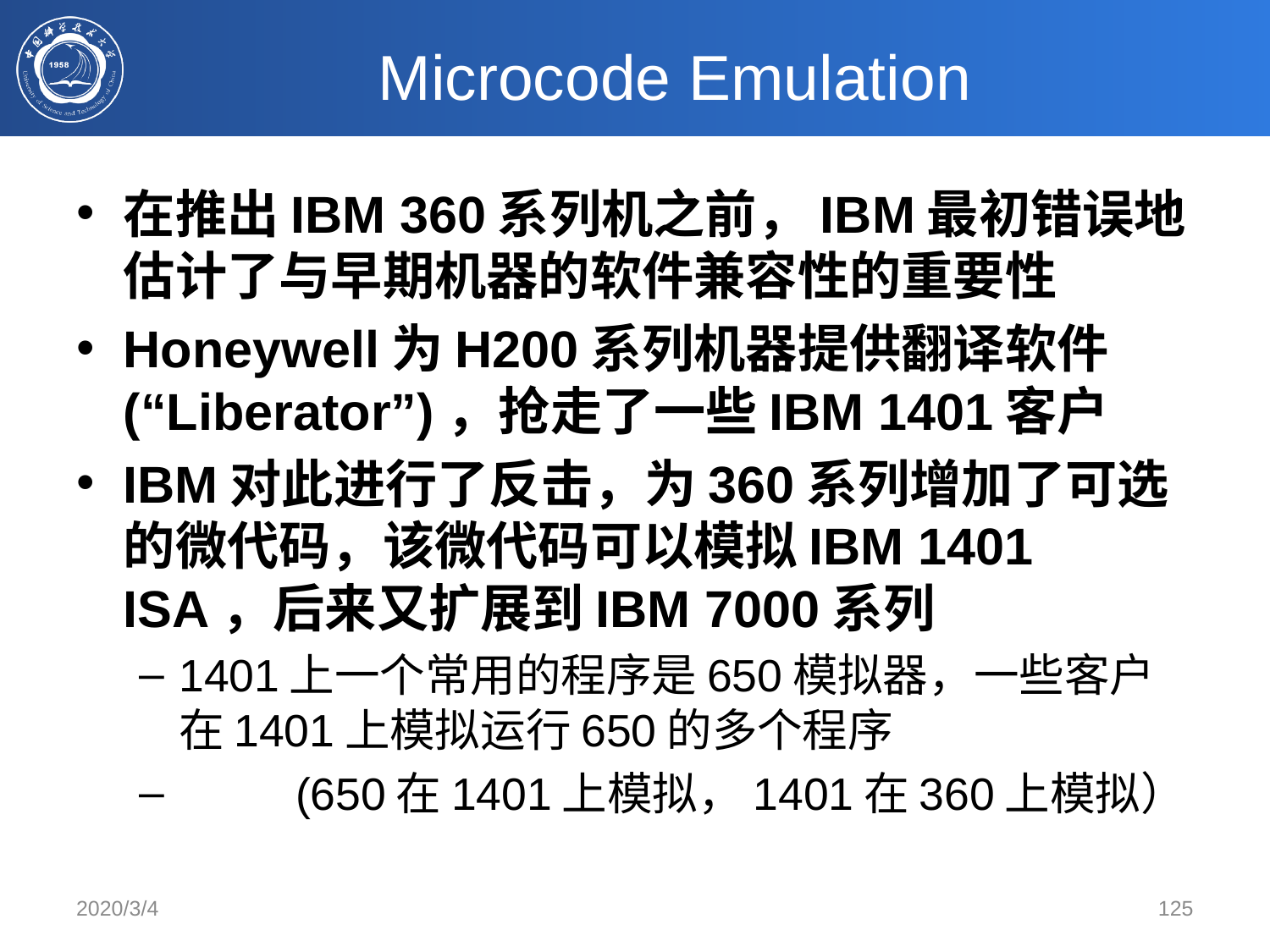

# Microcode Emulation
在推出IBM 360系列机之前，IBM最初错误地估计了与早期机器的软件兼容性的重要性
Honeywell为H200系列机器提供翻译软件(“Liberator”)，抢走了一些IBM 1401客户
IBM对此进行了反击，为360系列增加了可选的微代码，该微代码可以模拟IBM 1401 ISA，后来又扩展到IBM 7000系列
1401上一个常用的程序是650模拟器，一些客户在1401上模拟运行650的多个程序
	(650在1401上模拟，1401在360上模拟）
2020/3/4
125